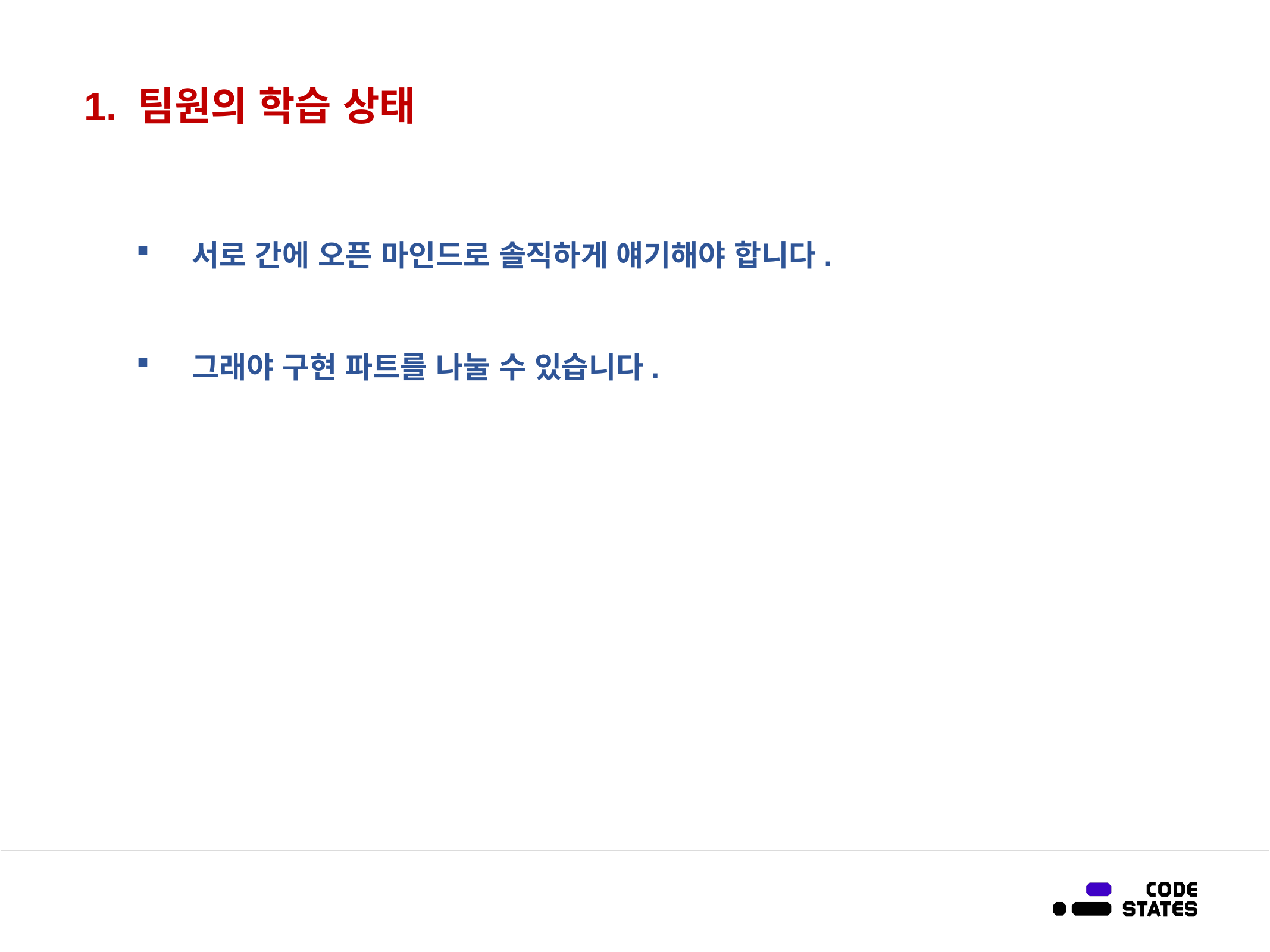

# 1. 팀원의 학습 상태
서로 간에 오픈 마인드로 솔직하게 얘기해야 합니다.

그래야 구현 파트를 나눌 수 있습니다.